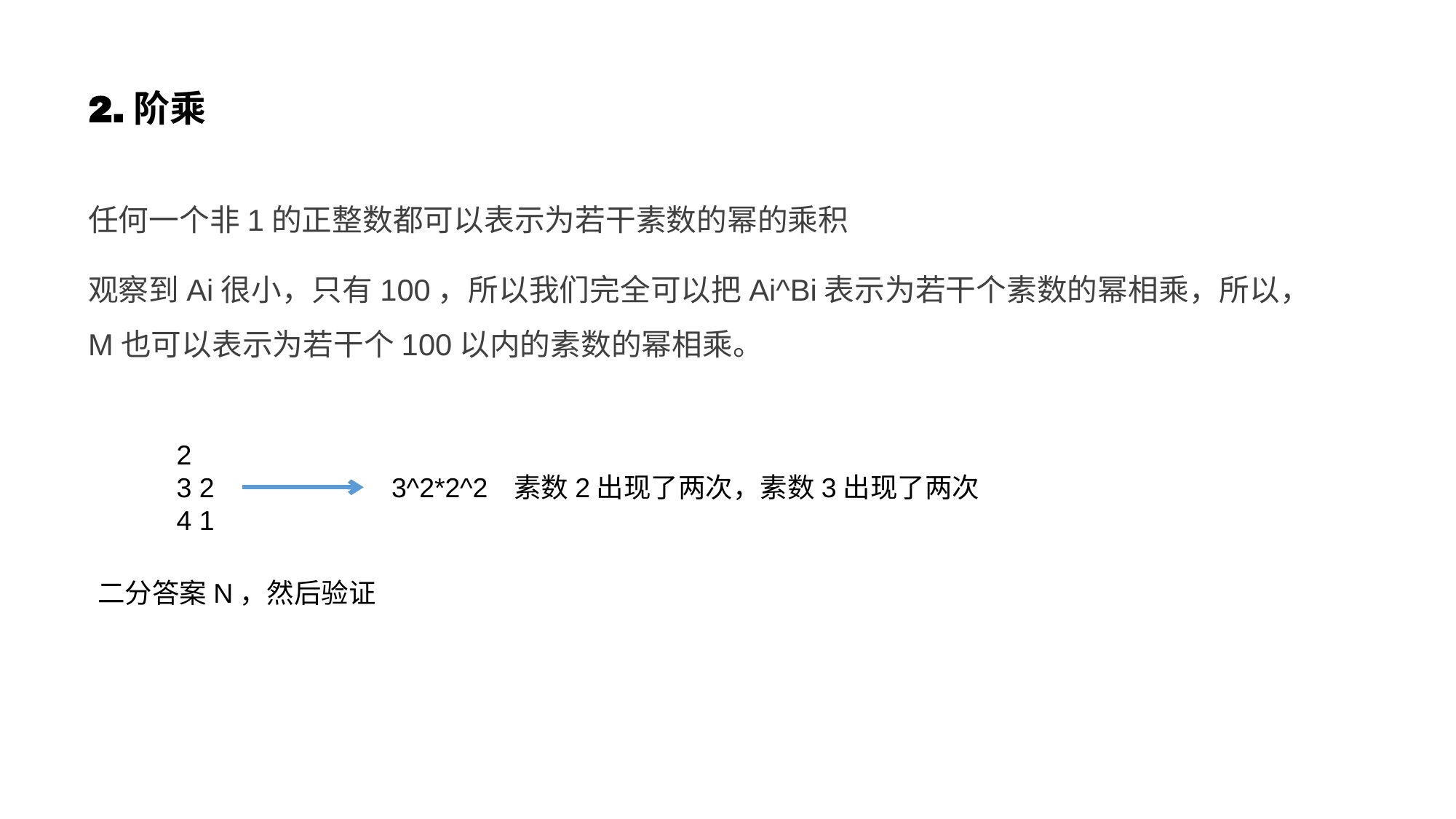

# 2.阶乘
任何一个非1的正整数都可以表示为若干素数的幂的乘积
观察到Ai很小，只有100，所以我们完全可以把Ai^Bi表示为若干个素数的幂相乘，所以，M也可以表示为若干个100以内的素数的幂相乘。
2
3 2
4 1
3^2*2^2
素数2出现了两次，素数3出现了两次
二分答案N，然后验证